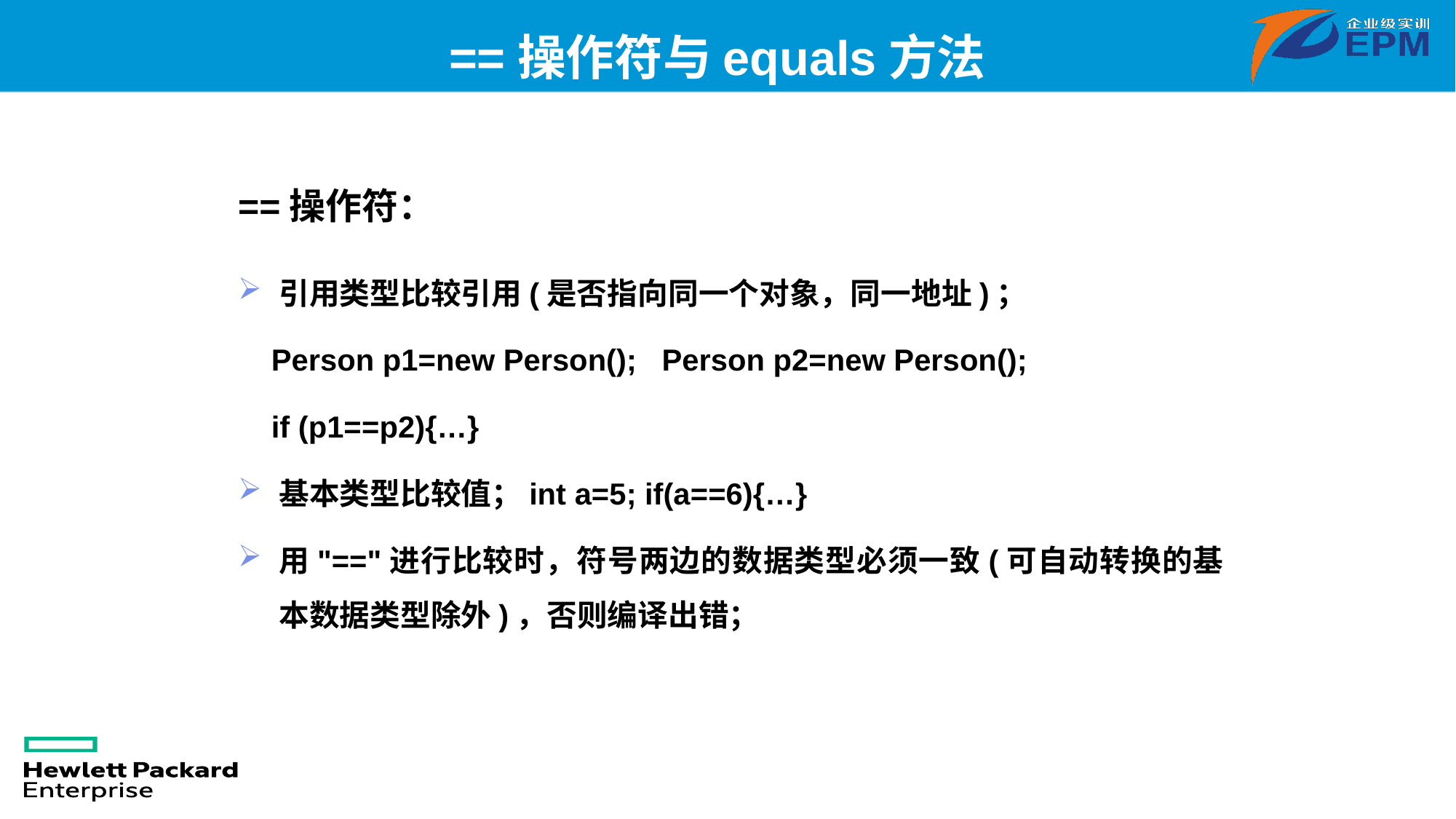

# ==操作符与equals方法
==操作符：

引用类型比较引用(是否指向同一个对象，同一地址)；
    Person p1=new Person();   Person p2=new Person();
    if (p1==p2){…}
基本类型比较值；int a=5; if(a==6){…}
用"=="进行比较时，符号两边的数据类型必须一致(可自动转换的基本数据类型除外)，否则编译出错；